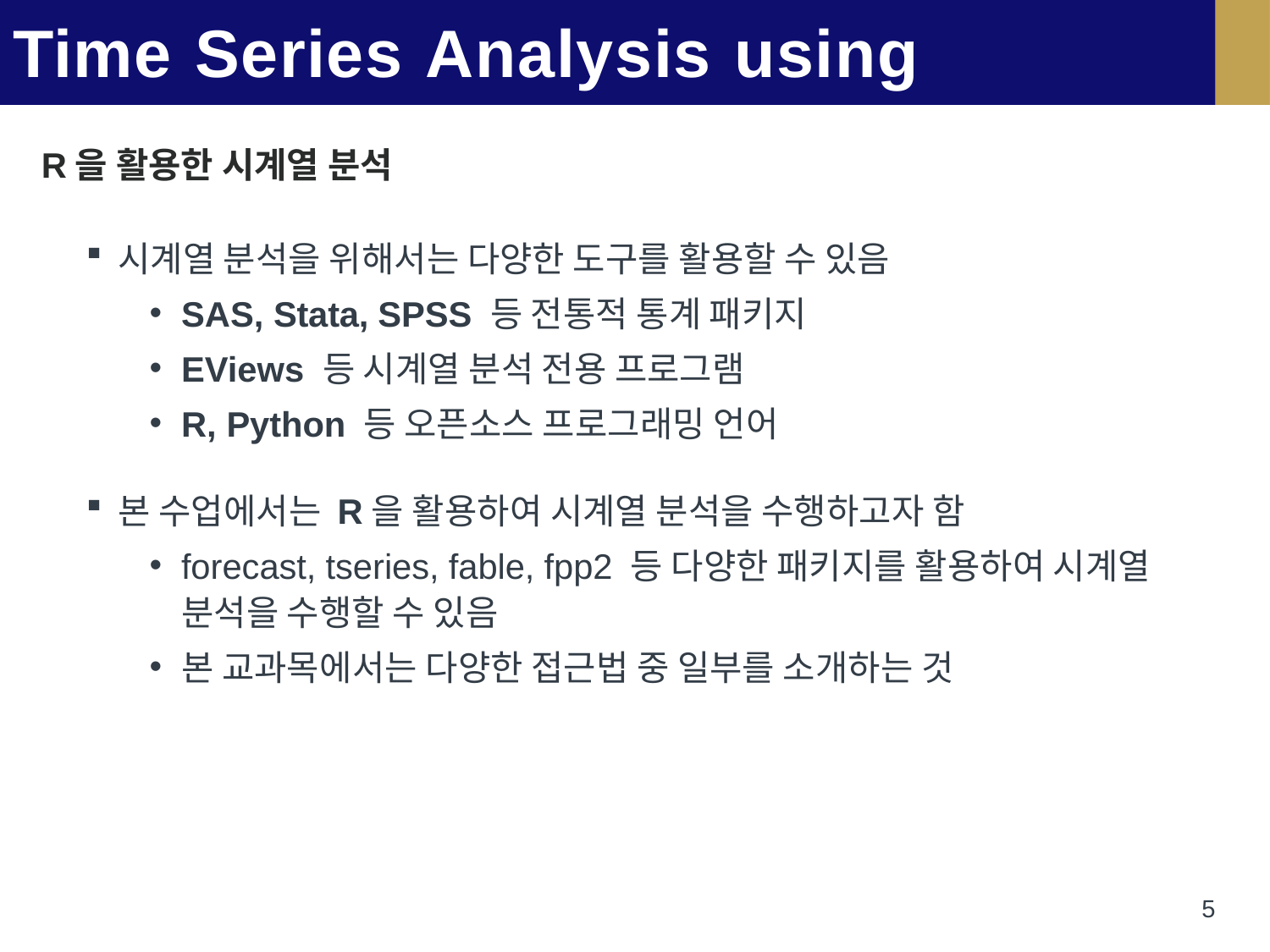

# Time Series Analysis using R
R을 활용한 시계열 분석

시계열 분석을 위해서는 다양한 도구를 활용할 수 있음
SAS, Stata, SPSS 등 전통적 통계 패키지
EViews 등 시계열 분석 전용 프로그램
R, Python 등 오픈소스 프로그래밍 언어

본 수업에서는 R을 활용하여 시계열 분석을 수행하고자 함
forecast, tseries, fable, fpp2 등 다양한 패키지를 활용하여 시계열  분석을 수행할 수 있음
본 교과목에서는 다양한 접근법 중 일부를 소개하는 것
5